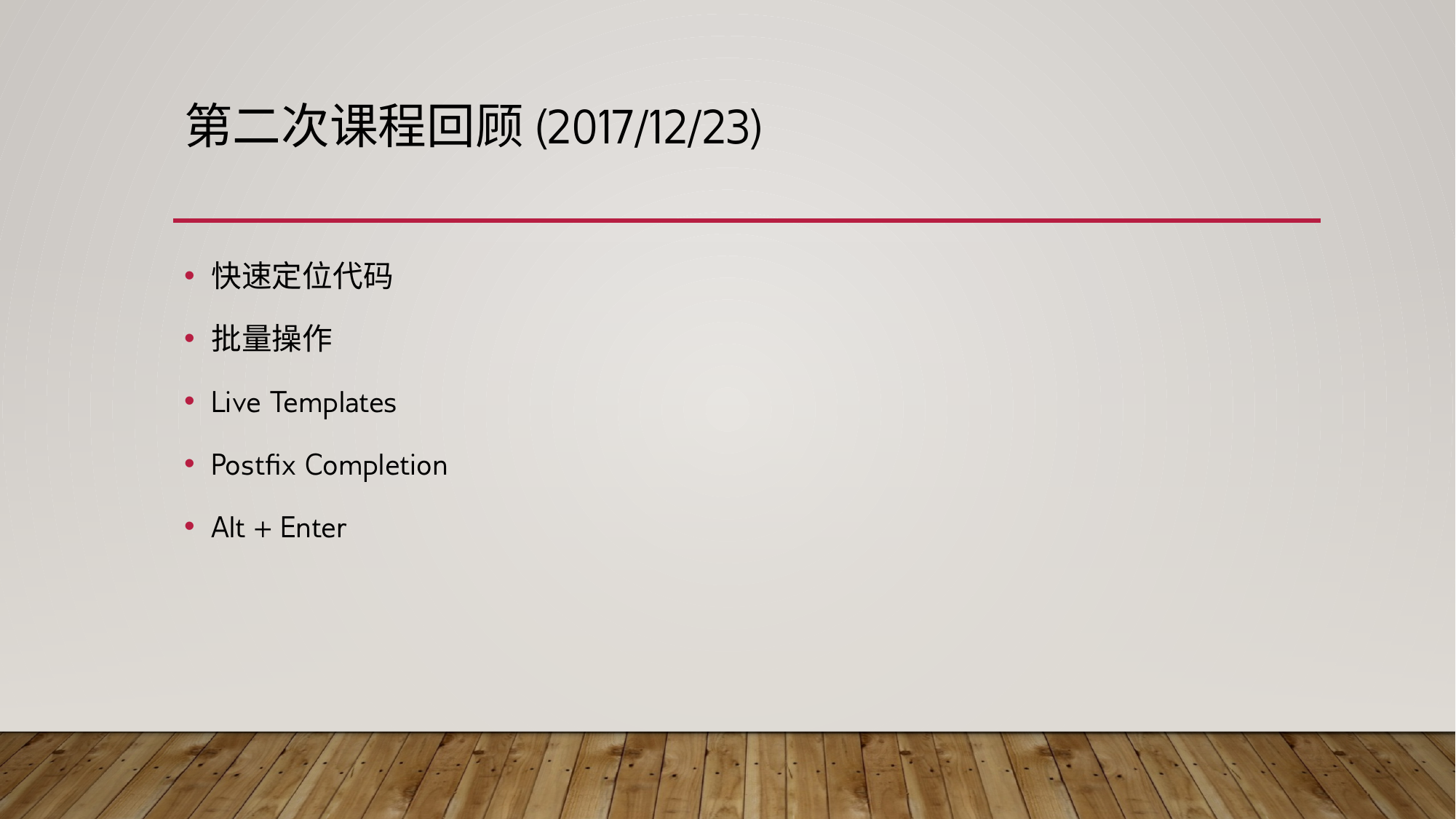

# 第二次课程回顾(2017/12/23)
快速定位代码
批量操作
Live Templates
Postfix Completion
Alt + Enter